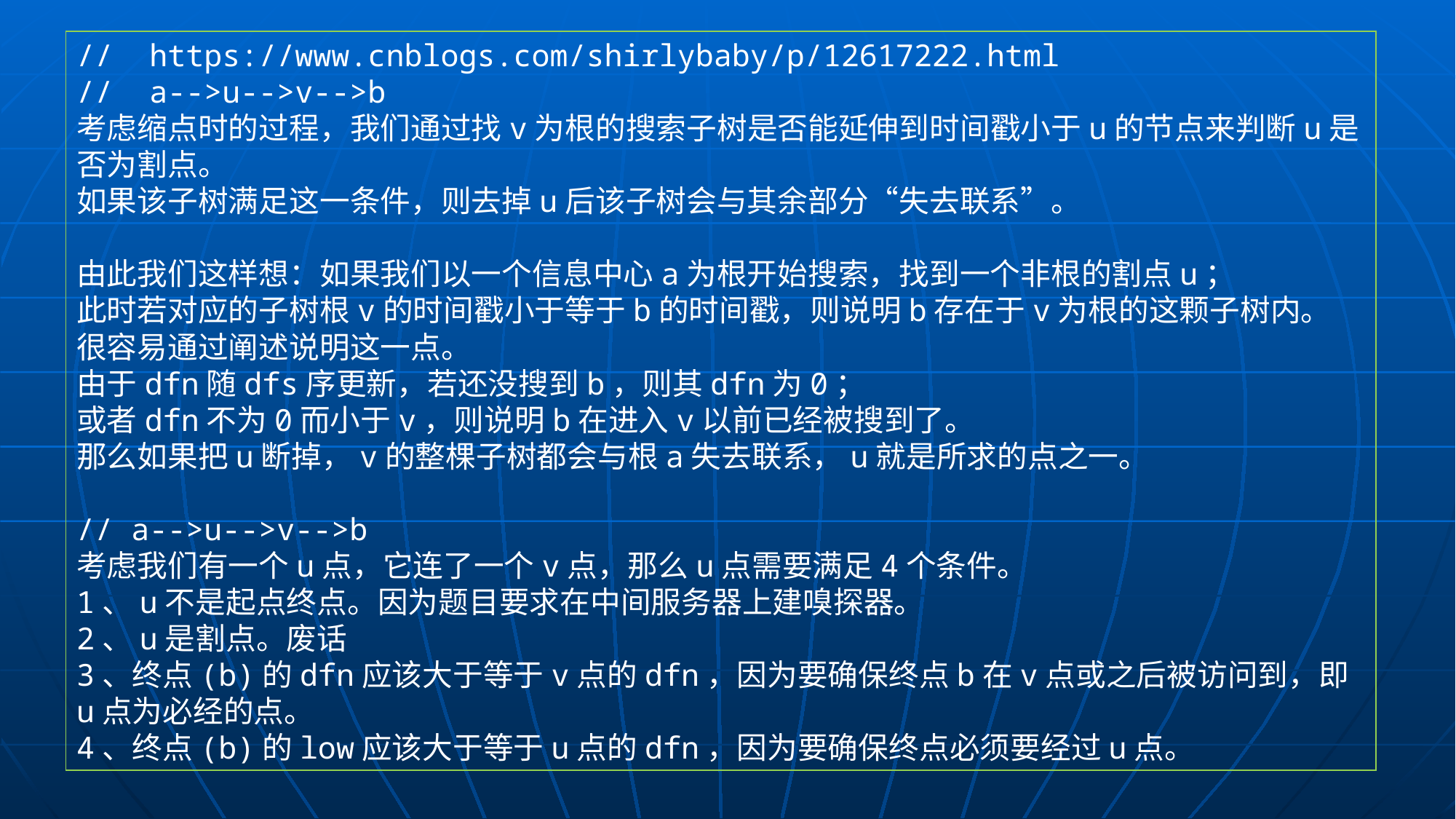

//  https://www.cnblogs.com/shirlybaby/p/12617222.html
//  a-->u-->v-->b
考虑缩点时的过程，我们通过找v为根的搜索子树是否能延伸到时间戳小于u的节点来判断u是否为割点。
如果该子树满足这一条件，则去掉u后该子树会与其余部分“失去联系”。

由此我们这样想：如果我们以一个信息中心a为根开始搜索，找到一个非根的割点u；
此时若对应的子树根v的时间戳小于等于b的时间戳，则说明b存在于v为根的这颗子树内。
很容易通过阐述说明这一点。
由于dfn随dfs序更新，若还没搜到b，则其dfn为0；
或者dfn不为0而小于v，则说明b在进入v以前已经被搜到了。
那么如果把u断掉，v的整棵子树都会与根a失去联系，u就是所求的点之一。

// a-->u-->v-->b
考虑我们有一个u点，它连了一个v点，那么u点需要满足4个条件。
1、u不是起点终点。因为题目要求在中间服务器上建嗅探器。
2、u是割点。废话
3、终点(b)的dfn应该大于等于v点的dfn，因为要确保终点b在v点或之后被访问到，即u点为必经的点。
4、终点(b)的low应该大于等于u点的dfn，因为要确保终点必须要经过u点。